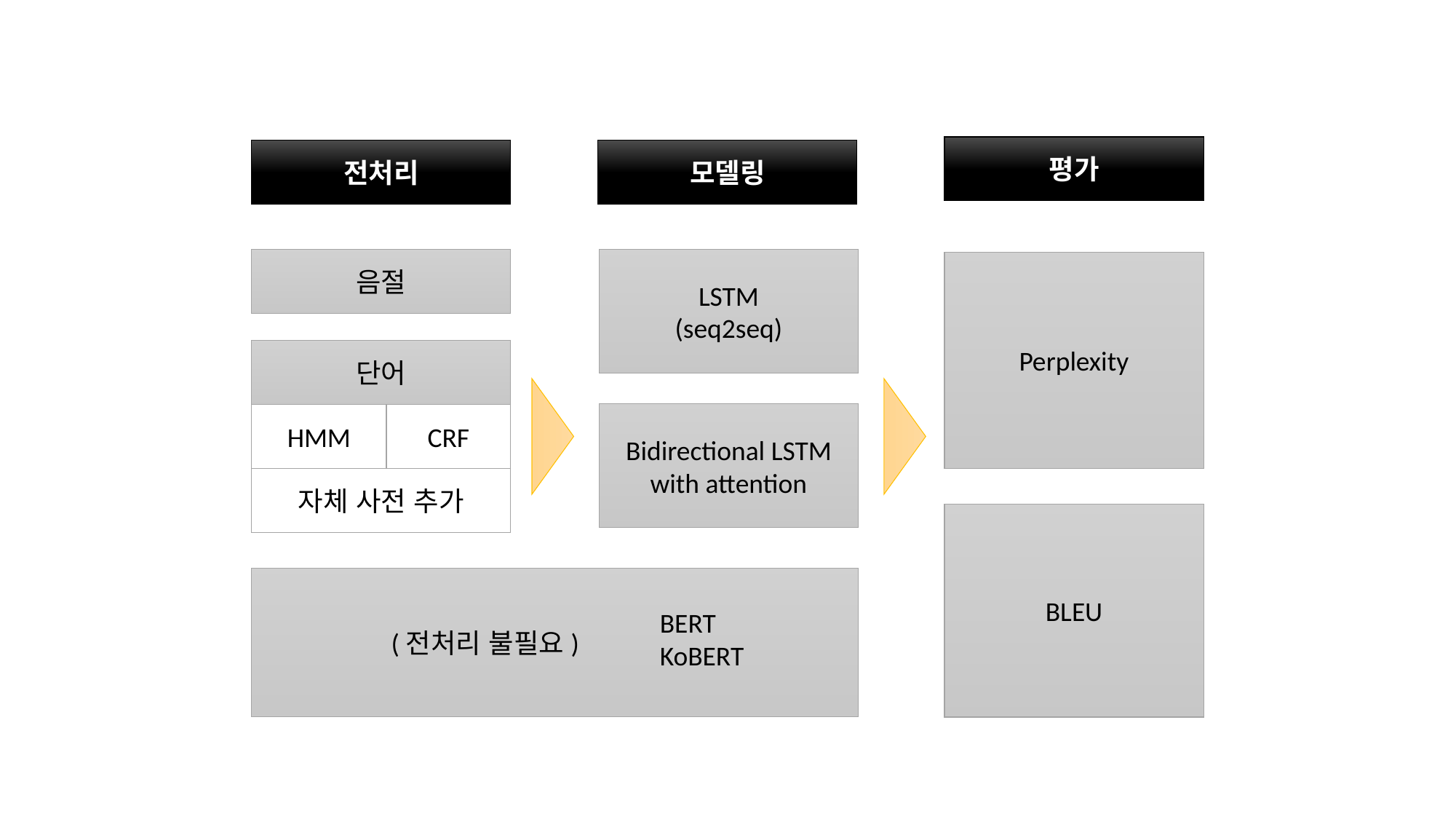

평가
전처리
모델링
LSTM
(seq2seq)
음절
Perplexity
단어
Bidirectional LSTM
with attention
HMM
CRF

자체 사전 추가
BLEU
(전처리 불필요)
BERT
KoBERT